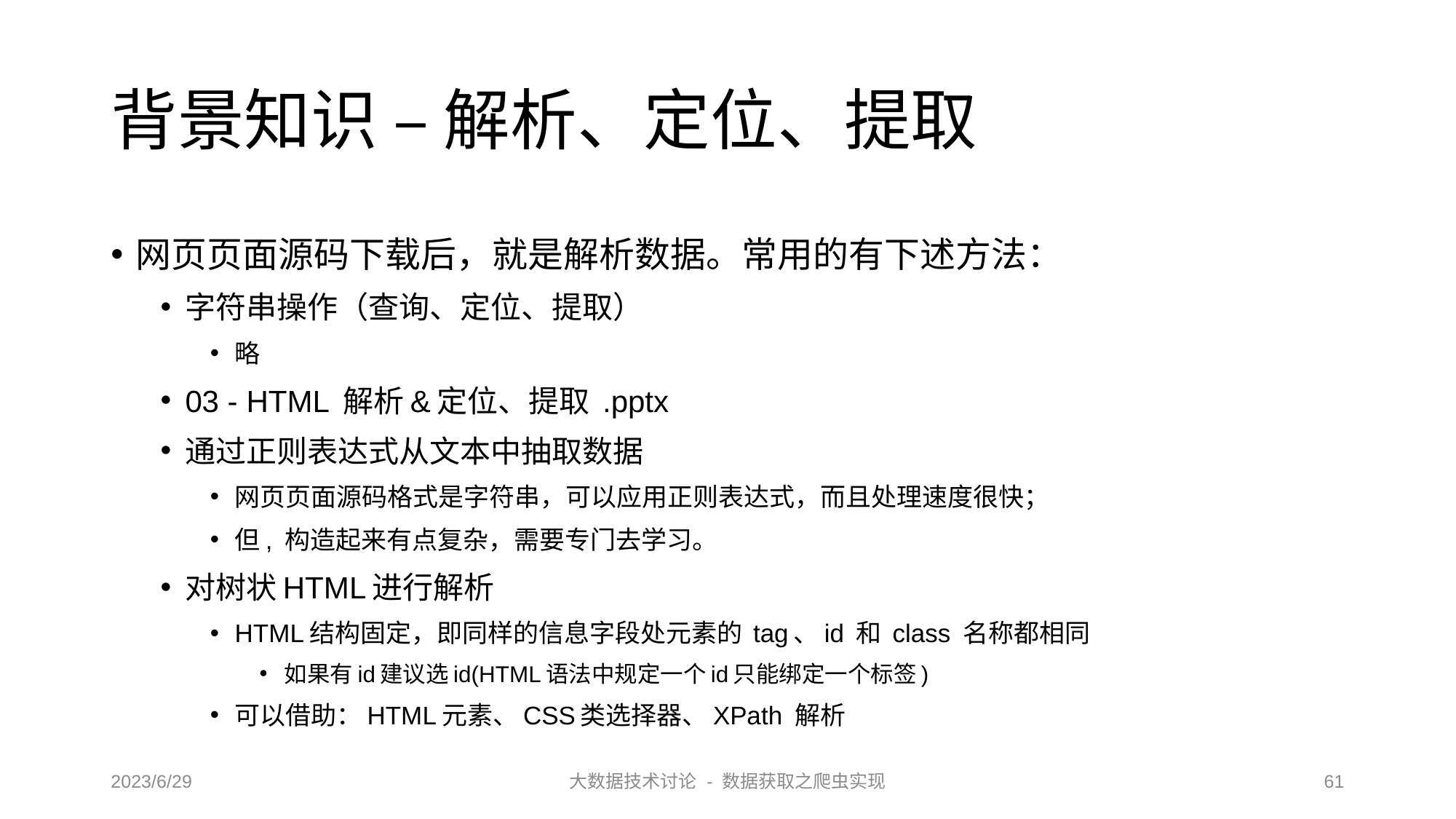

# 背景知识 – 解析、定位、提取
网页页面源码下载后，就是解析数据。常用的有下述方法：
字符串操作（查询、定位、提取）
略
03 - HTML 解析&定位、提取 .pptx
通过正则表达式从文本中抽取数据
网页页面源码格式是字符串，可以应用正则表达式，而且处理速度很快；
但, 构造起来有点复杂，需要专门去学习。
对树状HTML进行解析
HTML结构固定，即同样的信息字段处元素的 tag、id 和 class 名称都相同
如果有id建议选id(HTML语法中规定一个id只能绑定一个标签)
可以借助：HTML元素、CSS类选择器、XPath 解析

2023/6/29
大数据技术讨论 - 数据获取之爬虫实现
61